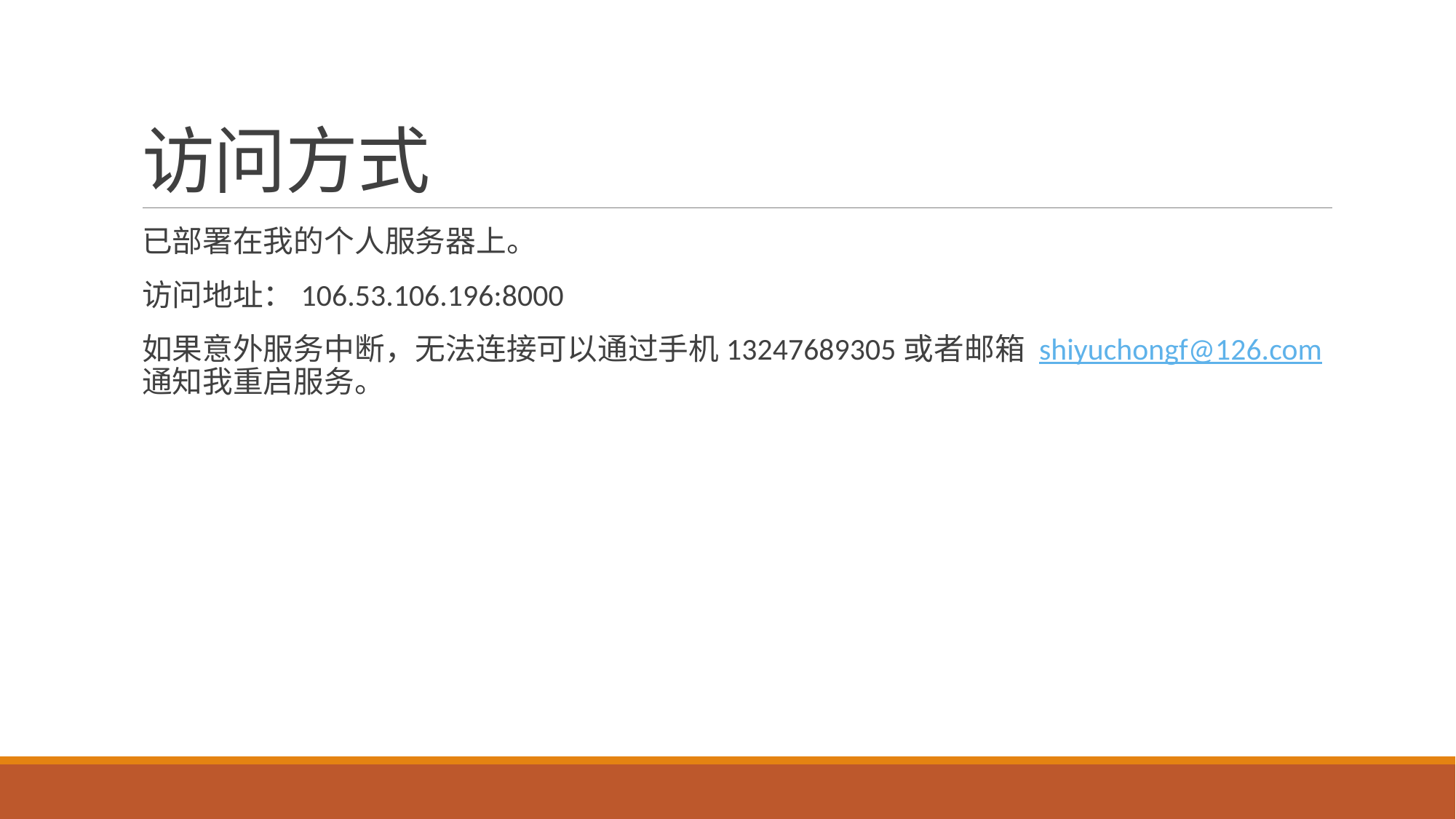

# 访问方式
已部署在我的个人服务器上。
访问地址：106.53.106.196:8000
如果意外服务中断，无法连接可以通过手机13247689305或者邮箱 shiyuchongf@126.com 通知我重启服务。